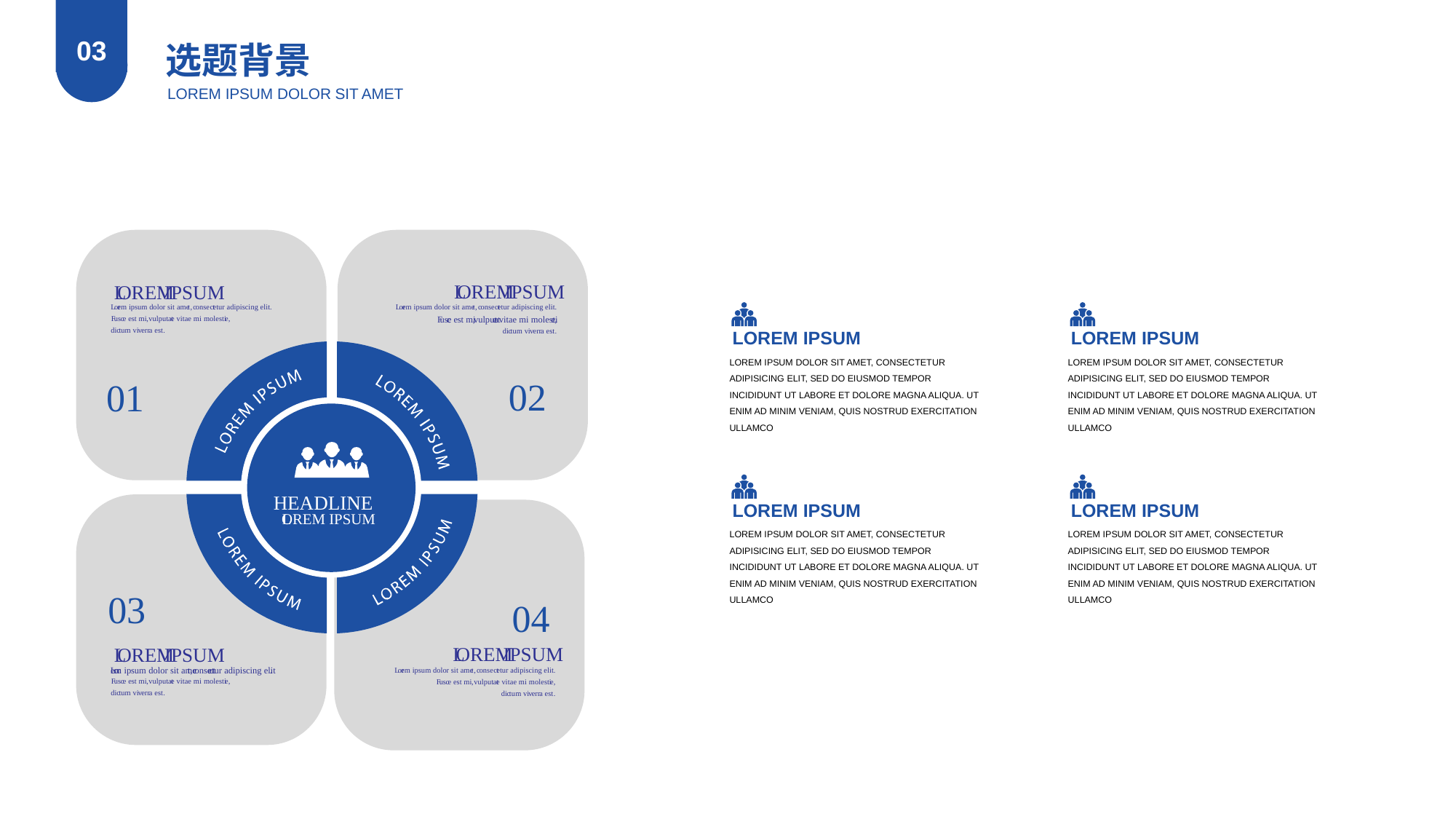

03
选题背景
LOREM IPSUM DOLOR SIT AMET

L
OREM
IPSUM
L
OREM
IPSUM
L
o
r
em ipsum dolor sit ame
t
,
c
onse
c
t
etur adipiscing elit
.
L
o
r
em ipsum dolor sit ame
t
,
c
onse
c
t
etur adipiscing elit
.
F
us
c
e est mi
,
 vulput
a
t
e vitae mi molesti
e
,
F
us
c
e est mi
,
 vulput
a
t
e vitae mi molesti
e
,
di
c
tum vi
v
e
r
r
a est
.
di
c
tum vi
v
e
r
r
a est
.

02
01

HEADLINE

L
OREM IPSUM

03

04

L
OREM
IPSUM
L
OREM
IPSUM
L
o
r
em ipsum dolor sit ame
t
,
c
onse
c
t
etur adipiscing elit
.
L
o
r
em ipsum dolor sit ame
t
,
c
onse
c
t
etur adipiscing elit
.
F
us
c
e est mi
,
 vulput
a
t
e vitae mi molesti
e
,
F
us
c
e est mi
,
 vulput
a
t
e vitae mi molesti
e
,
di
c
tum vi
v
e
r
r
a est
.
di
c
tum vi
v
e
r
r
a est
.

LOREM IPSUM
LOREM IPSUM
LOREM IPSUM DOLOR SIT AMET, CONSECTETUR ADIPISICING ELIT, SED DO EIUSMOD TEMPOR INCIDIDUNT UT LABORE ET DOLORE MAGNA ALIQUA. UT ENIM AD MINIM VENIAM, QUIS NOSTRUD EXERCITATION ULLAMCO
LOREM IPSUM DOLOR SIT AMET, CONSECTETUR ADIPISICING ELIT, SED DO EIUSMOD TEMPOR INCIDIDUNT UT LABORE ET DOLORE MAGNA ALIQUA. UT ENIM AD MINIM VENIAM, QUIS NOSTRUD EXERCITATION ULLAMCO

LOREM IPSUM
LOREM IPSUM
LOREM IPSUM DOLOR SIT AMET, CONSECTETUR ADIPISICING ELIT, SED DO EIUSMOD TEMPOR INCIDIDUNT UT LABORE ET DOLORE MAGNA ALIQUA. UT ENIM AD MINIM VENIAM, QUIS NOSTRUD EXERCITATION ULLAMCO
LOREM IPSUM DOLOR SIT AMET, CONSECTETUR ADIPISICING ELIT, SED DO EIUSMOD TEMPOR INCIDIDUNT UT LABORE ET DOLORE MAGNA ALIQUA. UT ENIM AD MINIM VENIAM, QUIS NOSTRUD EXERCITATION ULLAMCO